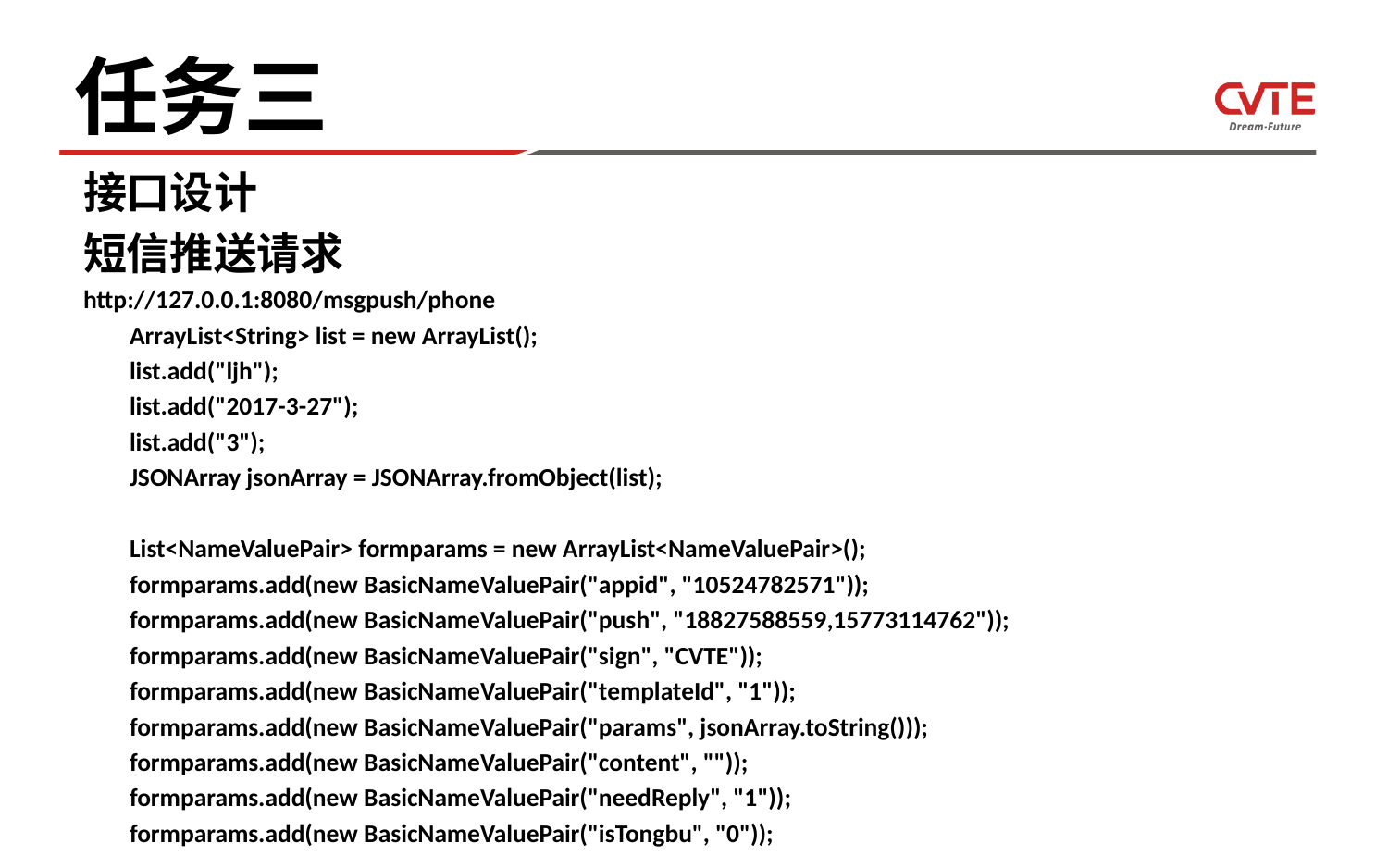

# 任务三
接口设计
短信推送请求
http://127.0.0.1:8080/msgpush/phone
        ArrayList<String> list = new ArrayList();
        list.add("ljh");
        list.add("2017-3-27");
        list.add("3");
        JSONArray jsonArray = JSONArray.fromObject(list);

        List<NameValuePair> formparams = new ArrayList<NameValuePair>();
        formparams.add(new BasicNameValuePair("appid", "10524782571"));
        formparams.add(new BasicNameValuePair("push", "18827588559,15773114762"));
        formparams.add(new BasicNameValuePair("sign", "CVTE"));
        formparams.add(new BasicNameValuePair("templateId", "1"));
        formparams.add(new BasicNameValuePair("params", jsonArray.toString()));
        formparams.add(new BasicNameValuePair("content", ""));
        formparams.add(new BasicNameValuePair("needReply", "1"));
        formparams.add(new BasicNameValuePair("isTongbu", "0"));